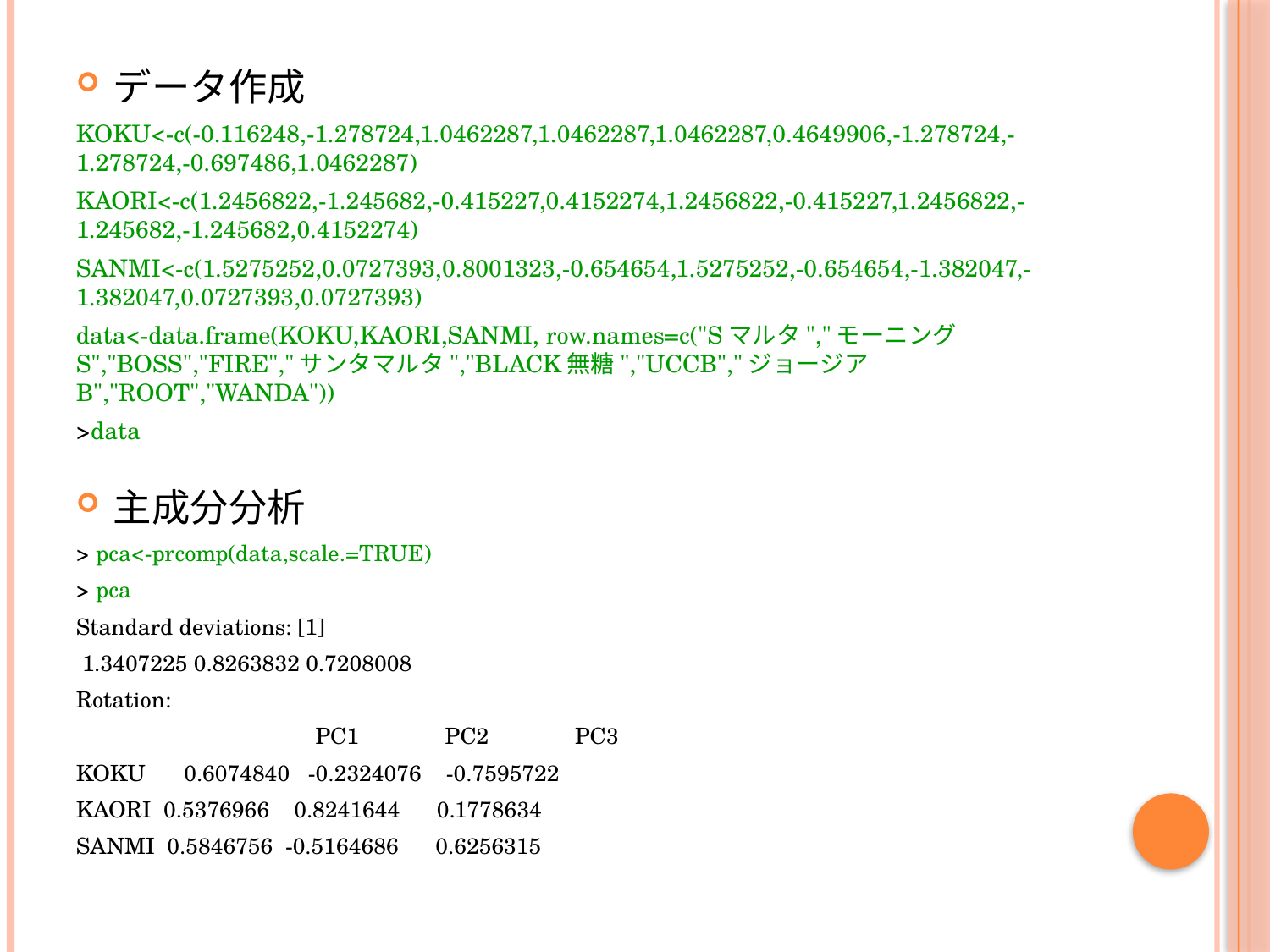

データ作成
KOKU<-c(-0.116248,-1.278724,1.0462287,1.0462287,1.0462287,0.4649906,-1.278724,-1.278724,-0.697486,1.0462287)
KAORI<-c(1.2456822,-1.245682,-0.415227,0.4152274,1.2456822,-0.415227,1.2456822,-1.245682,-1.245682,0.4152274)
SANMI<-c(1.5275252,0.0727393,0.8001323,-0.654654,1.5275252,-0.654654,-1.382047,-1.382047,0.0727393,0.0727393)
data<-data.frame(KOKU,KAORI,SANMI, row.names=c("Sマルタ","モーニングS","BOSS","FIRE","サンタマルタ","BLACK無糖","UCCB","ジョージアB","ROOT","WANDA"))
>data
主成分分析
> pca<-prcomp(data,scale.=TRUE)
> pca
Standard deviations: [1]
 1.3407225 0.8263832 0.7208008
Rotation:
　　　　　　　　　　  PC1              PC2              PC3
KOKU 　0.6074840   -0.2324076    -0.7595722
KAORI  0.5376966    0.8241644      0.1778634
SANMI  0.5846756  -0.5164686      0.6256315